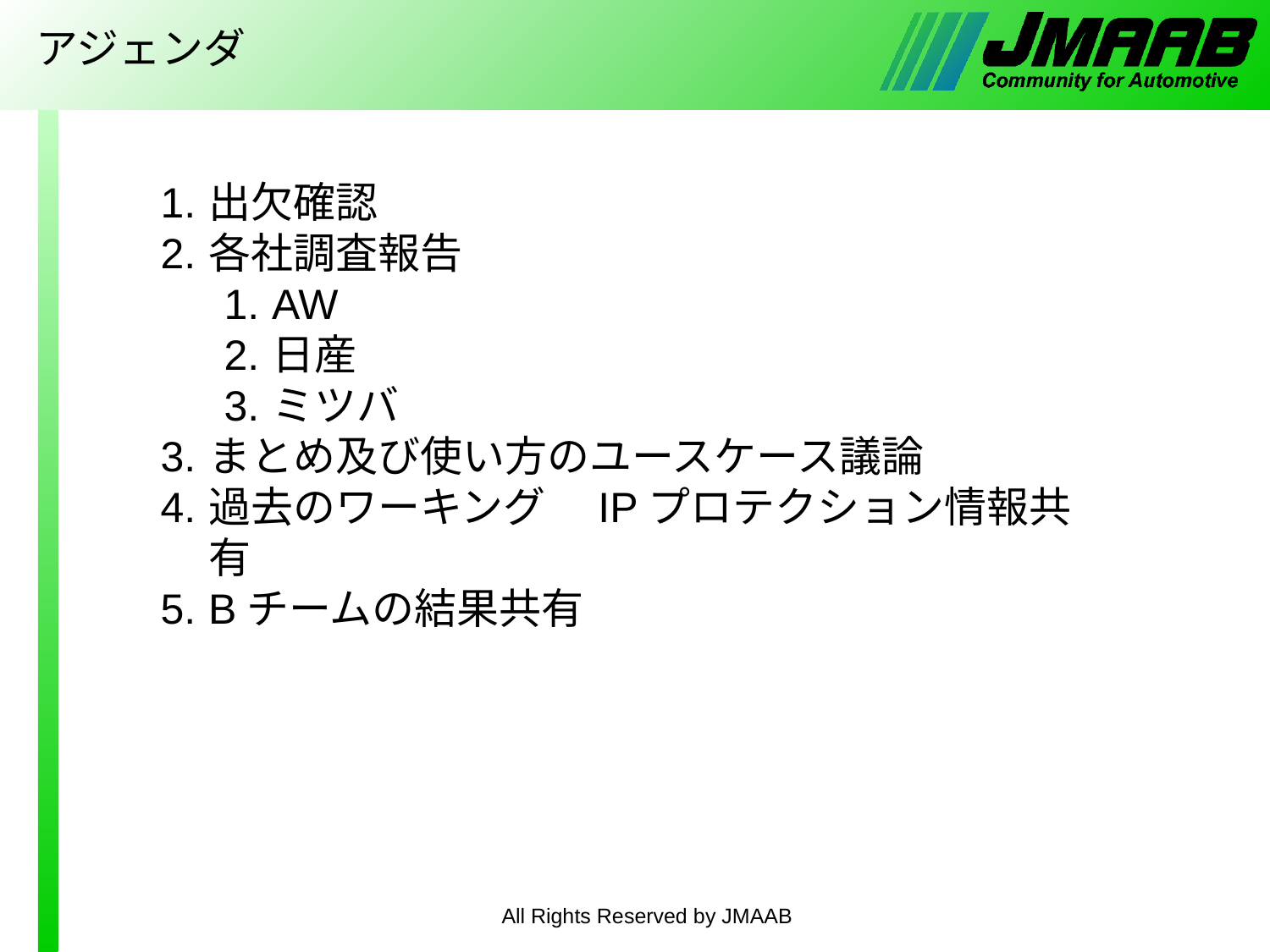

# アジェンダ
出欠確認
各社調査報告
AW
日産
ミツバ
まとめ及び使い方のユースケース議論
過去のワーキング　IPプロテクション情報共有
Bチームの結果共有